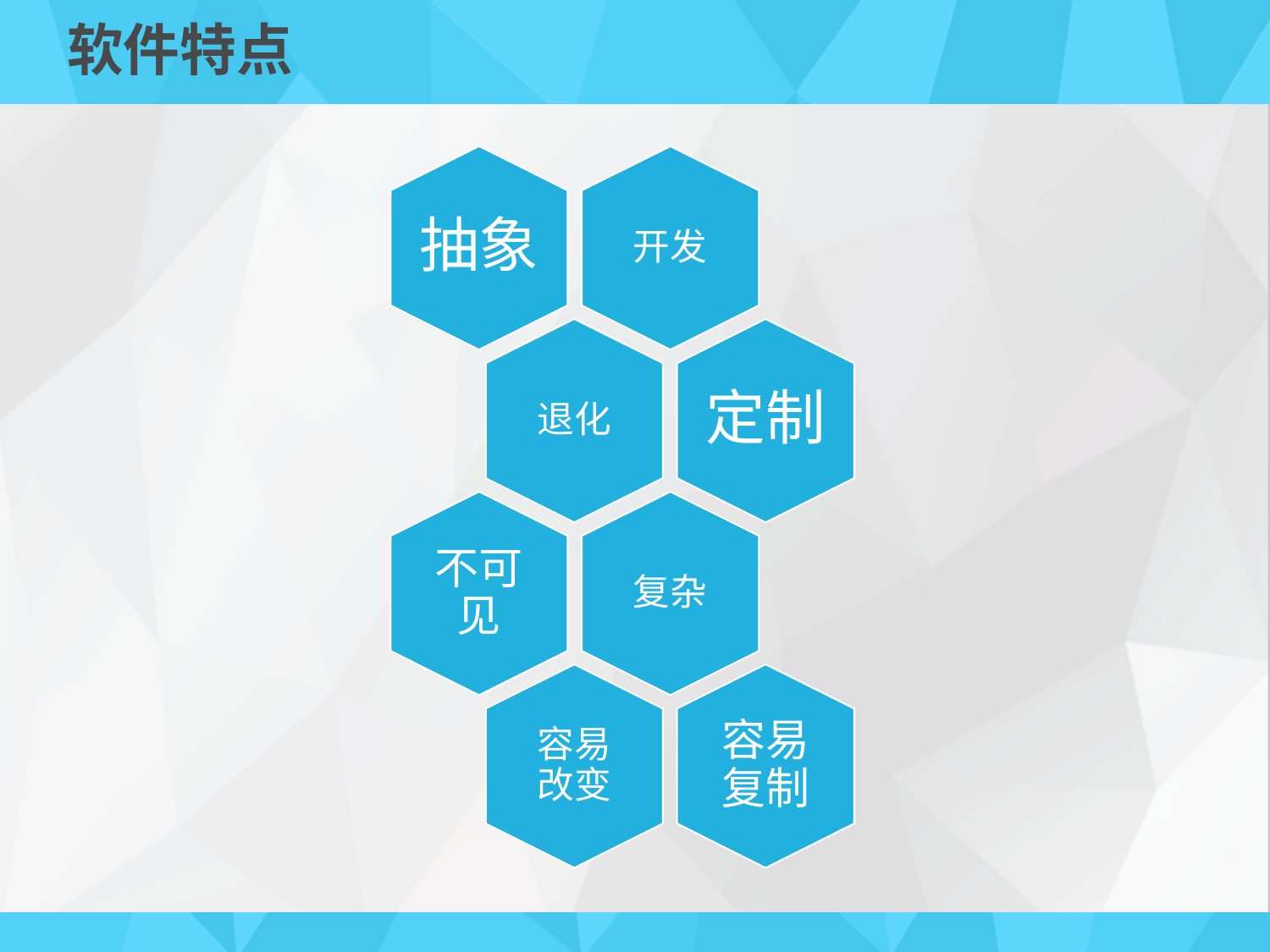

# 软件特点
开发

抽象
退化

定制
复杂

不可见
容易改变
容易复制